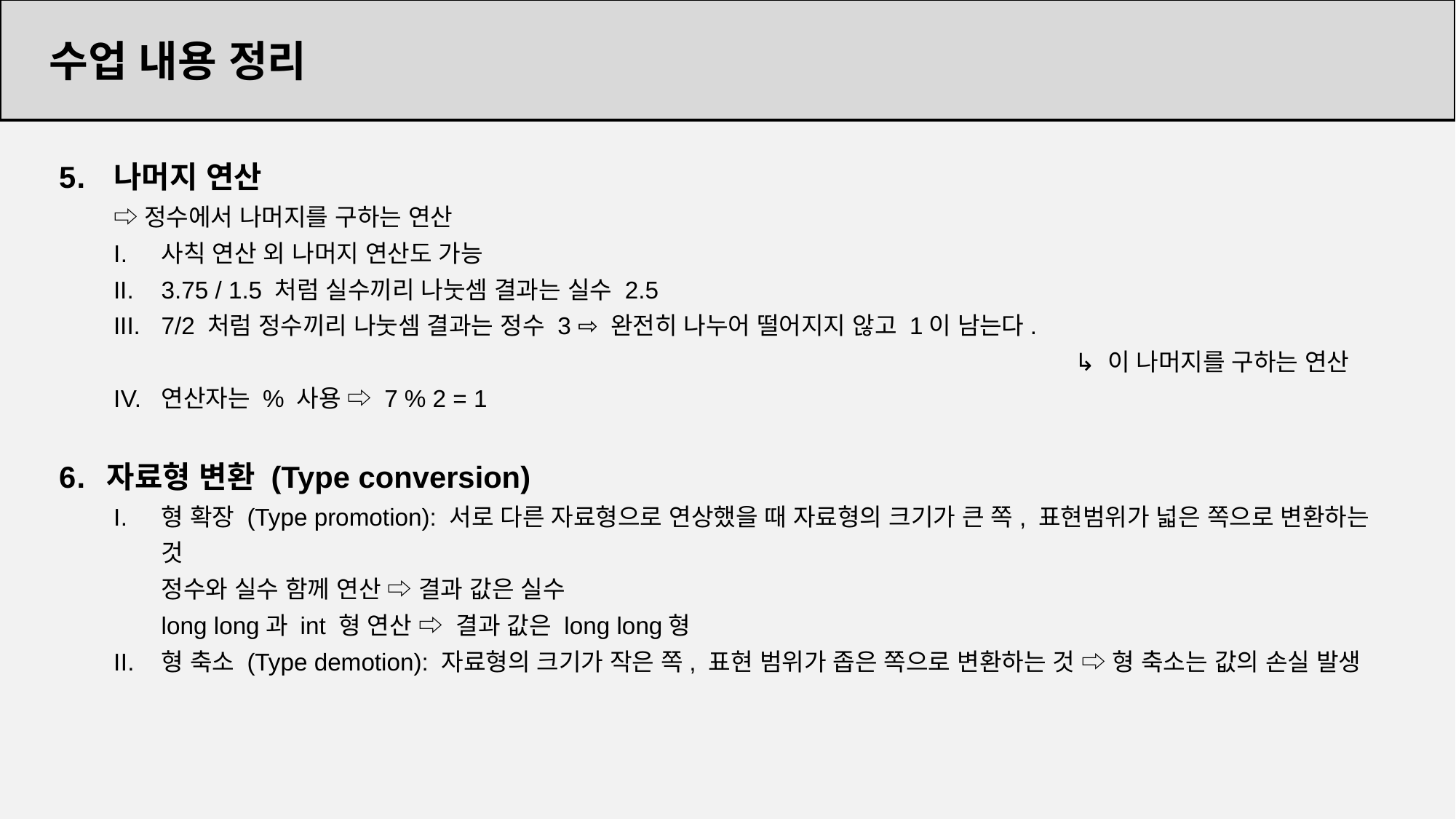

수업 내용 정리
나머지 연산
⇨ 정수에서 나머지를 구하는 연산
사칙 연산 외 나머지 연산도 가능
3.75 / 1.5 처럼 실수끼리 나눗셈 결과는 실수 2.5
7/2 처럼 정수끼리 나눗셈 결과는 정수 3 ⇨ 완전히 나누어 떨어지지 않고 1이 남는다.
								      ↳ 이 나머지를 구하는 연산
연산자는 % 사용 ⇨ 7 % 2 = 1

자료형 변환 (Type conversion)
형 확장 (Type promotion): 서로 다른 자료형으로 연상했을 때 자료형의 크기가 큰 쪽, 표현범위가 넓은 쪽으로 변환하는 것
정수와 실수 함께 연산 ⇨ 결과 값은 실수
long long과 int 형 연산 ⇨  결과 값은 long long형
형 축소 (Type demotion): 자료형의 크기가 작은 쪽, 표현 범위가 좁은 쪽으로 변환하는 것 ⇨ 형 축소는 값의 손실 발생